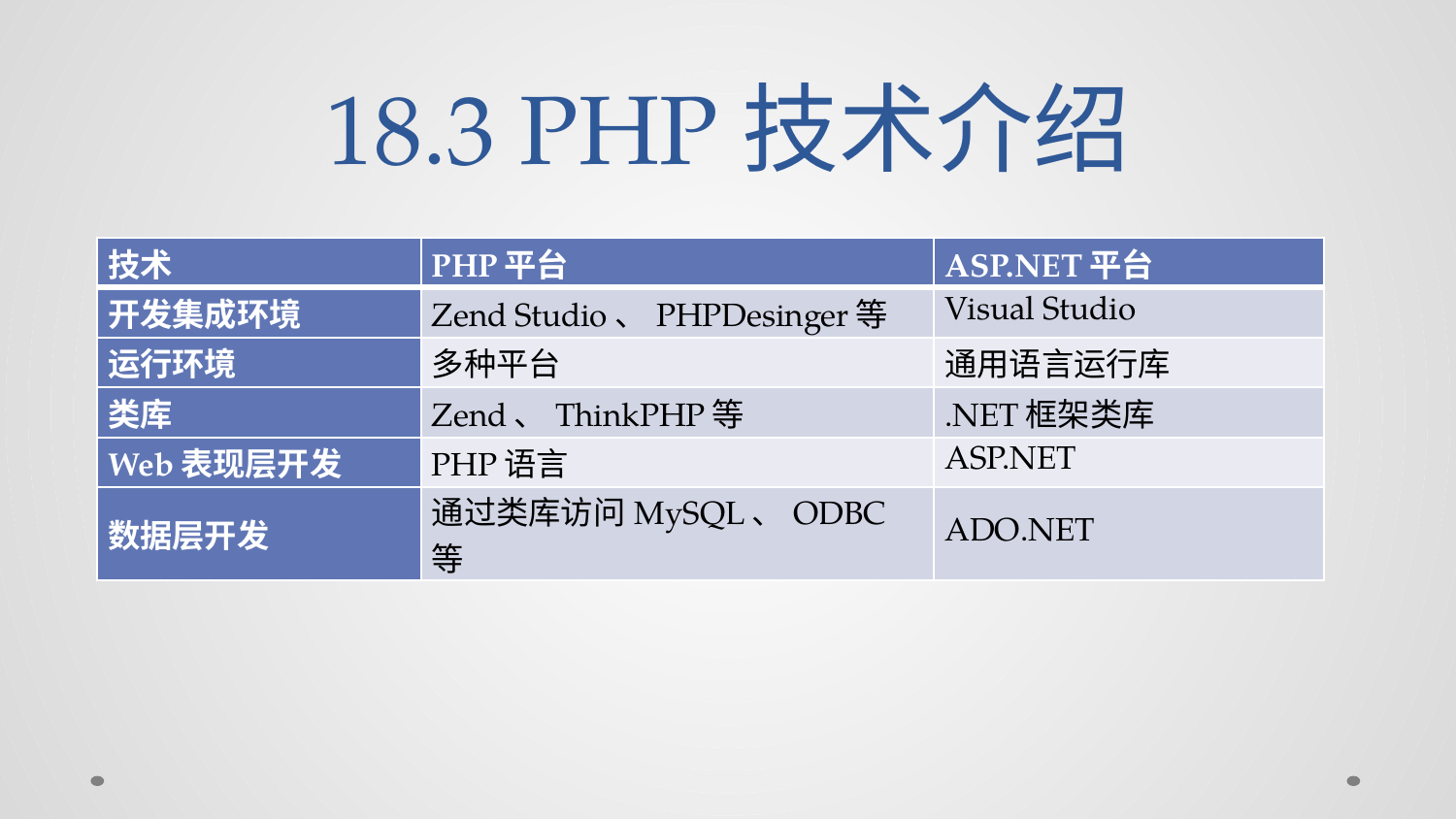

# 18.3 PHP技术介绍
| 技术 | PHP平台 | ASP.NET平台 |
| --- | --- | --- |
| 开发集成环境 | Zend Studio、PHPDesinger等 | Visual Studio |
| 运行环境 | 多种平台 | 通用语言运行库 |
| 类库 | Zend、ThinkPHP等 | .NET框架类库 |
| Web表现层开发 | PHP语言 | ASP.NET |
| 数据层开发 | 通过类库访问MySQL、ODBC等 | ADO.NET |